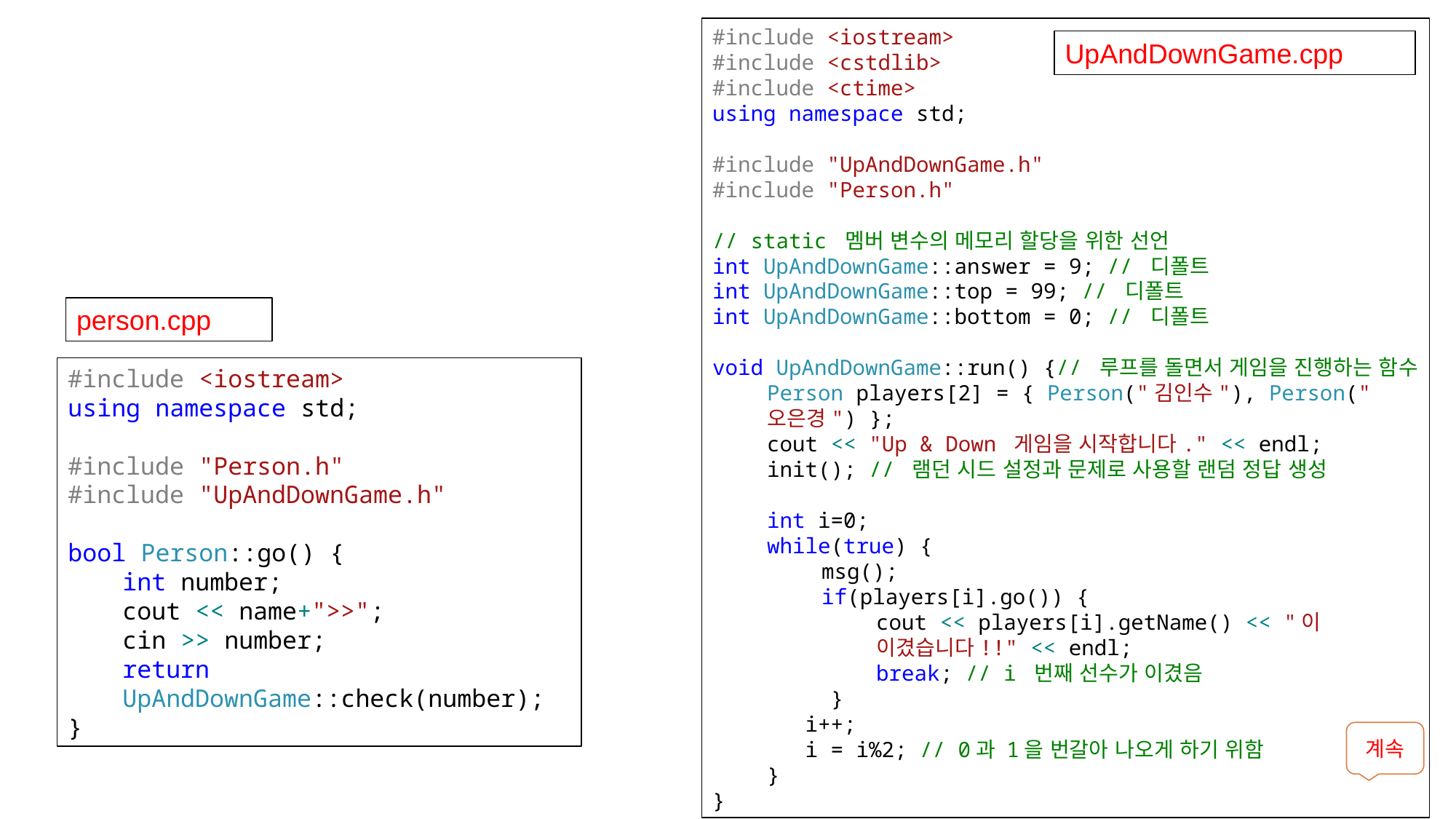

#include <iostream>
#include <cstdlib>
#include <ctime>
using namespace std;

#include "UpAndDownGame.h"
#include "Person.h"

// static 멤버 변수의 메모리 할당을 위한 선언
int UpAndDownGame::answer = 9; // 디폴트
int UpAndDownGame::top = 99; // 디폴트
int UpAndDownGame::bottom = 0; // 디폴트

void UpAndDownGame::run() {// 루프를 돌면서 게임을 진행하는 함수
Person players[2] = { Person("김인수"), Person("오은경") };
cout << "Up & Down 게임을 시작합니다." << endl;
init(); // 램던 시드 설정과 문제로 사용할 랜덤 정답 생성

int i=0;
while(true) {
msg();
if(players[i].go()) {
cout << players[i].getName() << "이 이겼습니다!!" << endl;
break; // i 번째 선수가 이겼음
     }
   i++;
   i = i%2; // 0과 1을 번갈아 나오게 하기 위함
}
}
UpAndDownGame.cpp
person.cpp
#include <iostream>
using namespace std;

#include "Person.h"
#include "UpAndDownGame.h"

bool Person::go() {
int number;
cout << name+">>";
cin >> number;
return UpAndDownGame::check(number);
}
계속